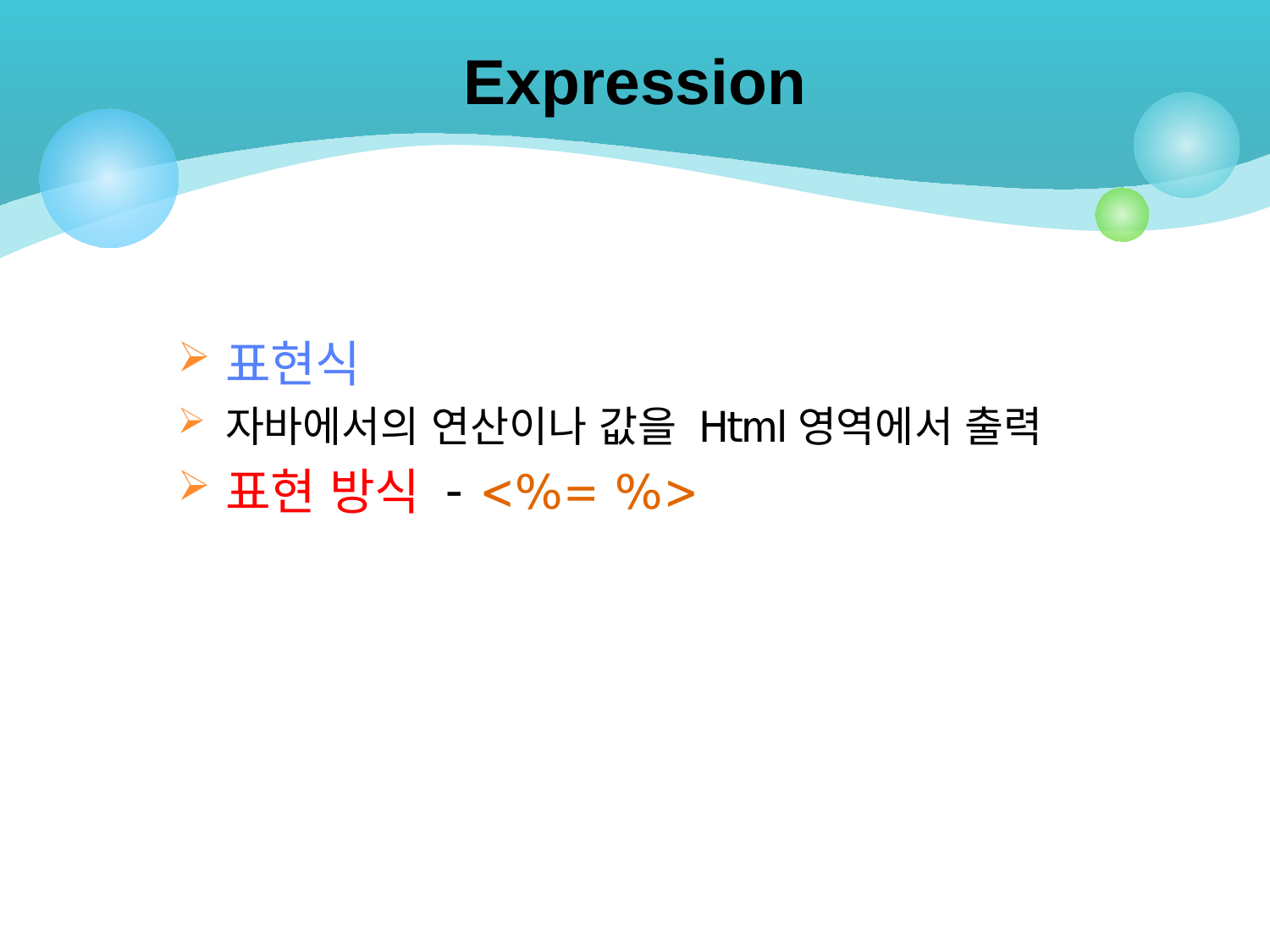

# Expression
표현식
자바에서의 연산이나 값을 Html영역에서 출력
표현 방식 - <%= %>